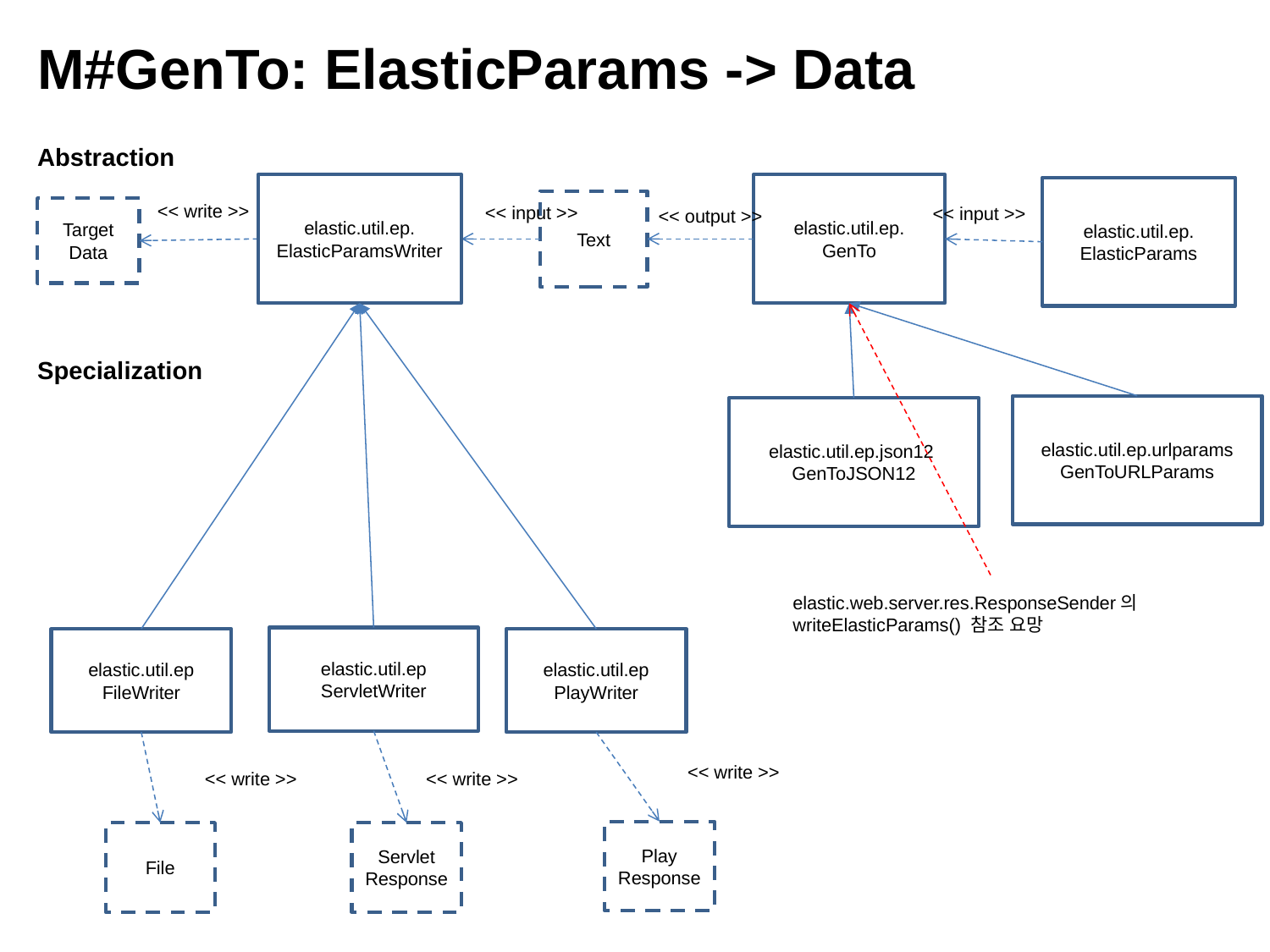

M#GenTo: ElasticParams -> Data

Abstraction
elastic.util.ep.
GenTo
elastic.util.ep.
ElasticParamsWriter
elastic.util.ep.
ElasticParams
<< write >>
<< input >>
<< input >>
Text
<< output >>
Target
Data
Specialization
elastic.util.ep.urlparams
GenToURLParams
elastic.util.ep.json12
GenToJSON12
elastic.web.server.res.ResponseSender의 writeElasticParams() 참조 요망
elastic.util.ep
ServletWriter
elastic.util.ep
FileWriter
elastic.util.ep
PlayWriter
<< write >>
<< write >>
<< write >>
Play Response
Servlet Response
File